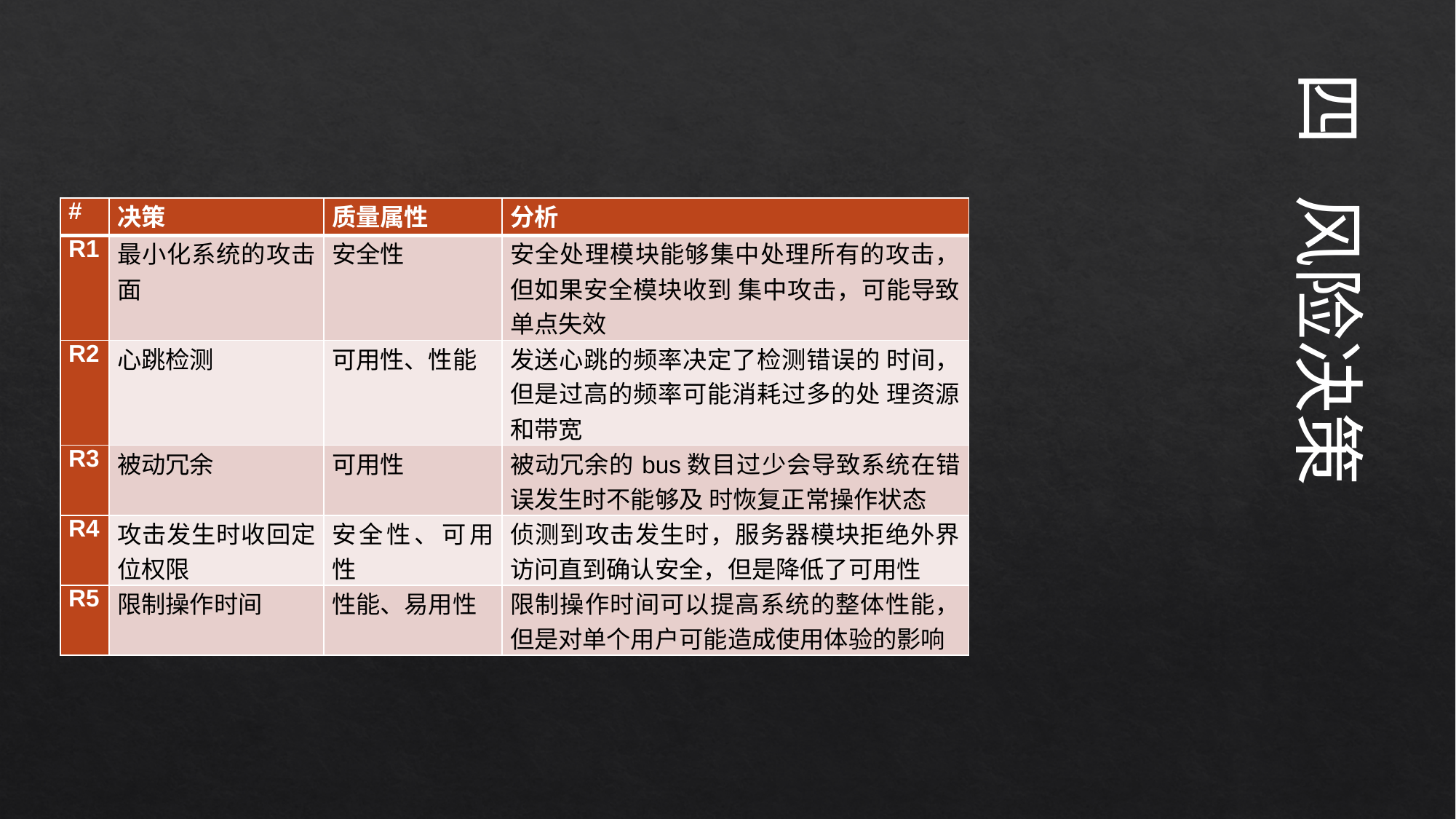

四   风险决策
| # | 决策 | 质量属性 | 分析 |
| --- | --- | --- | --- |
| r1 | 最小化系统的攻击面 | 安全性 | 安全处理模块能够集中处理所有的攻击，但如果安全模块收到 集中攻击，可能导致单点失效 |
| r2 | 心跳检测 | 可用性、性能 | 发送心跳的频率决定了检测错误的 时间，但是过高的频率可能消耗过多的处 理资源和带宽 |
| r3 | 被动冗余 | 可用性 | 被动冗余的bus数目过少会导致系统在错误发生时不能够及 时恢复正常操作状态 |
| r4 | 攻击发生时收回定位权限 | 安全性、可用性 | 侦测到攻击发生时，服务器模块拒绝外界 访问直到确认安全，但是降低了可用性 |
| r5 | 限制操作时间 | 性能、易用性 | 限制操作时间可以提高系统的整体性能，但是对单个用户可能造成使用体验的影响 |